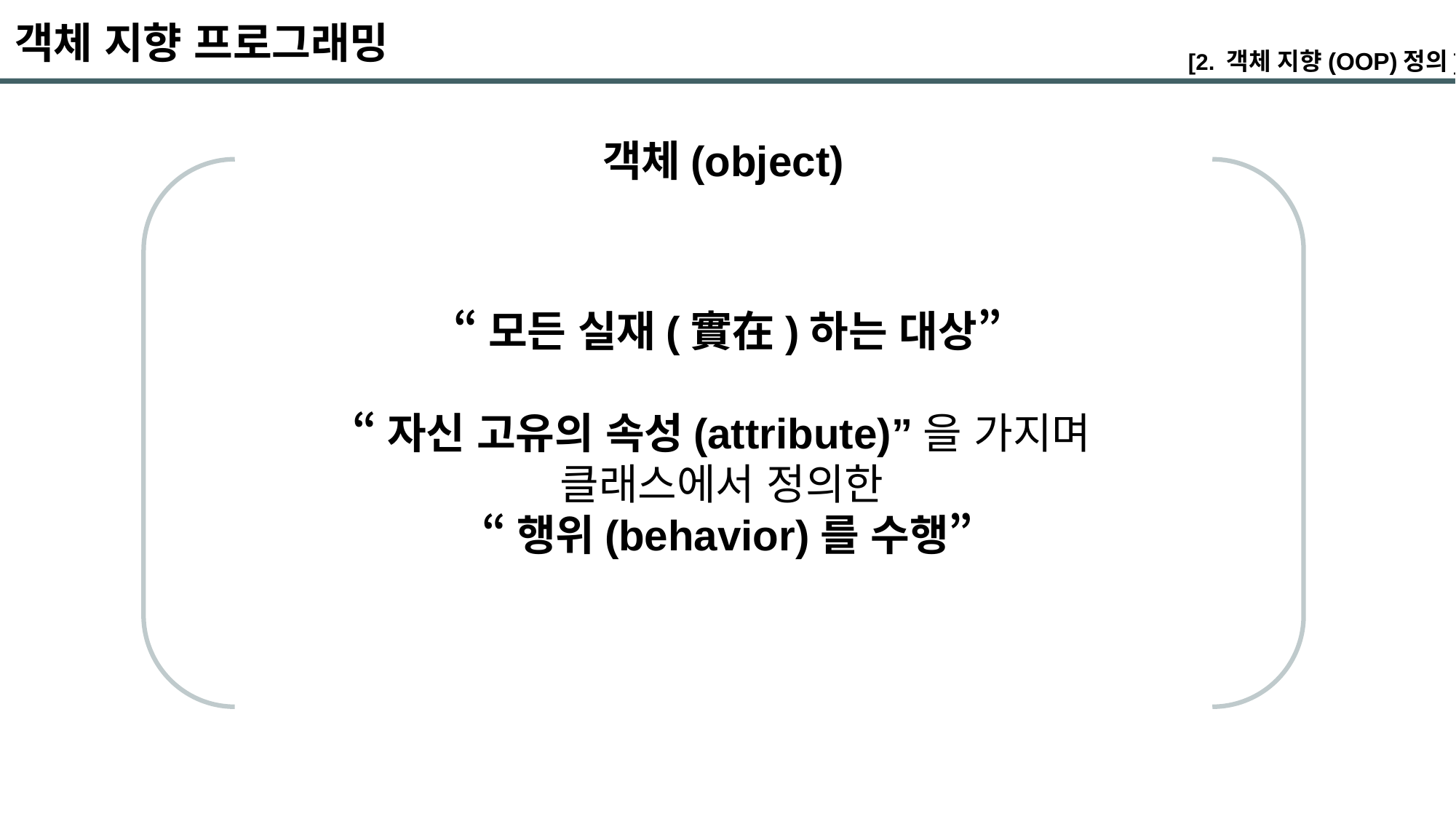

객체 지향 프로그래밍
[2. 객체 지향(OOP)정의]

객체(object)

“모든 실재(實在)하는 대상”

“자신 고유의 속성(attribute)”을 가지며
클래스에서 정의한
“행위(behavior)를 수행”